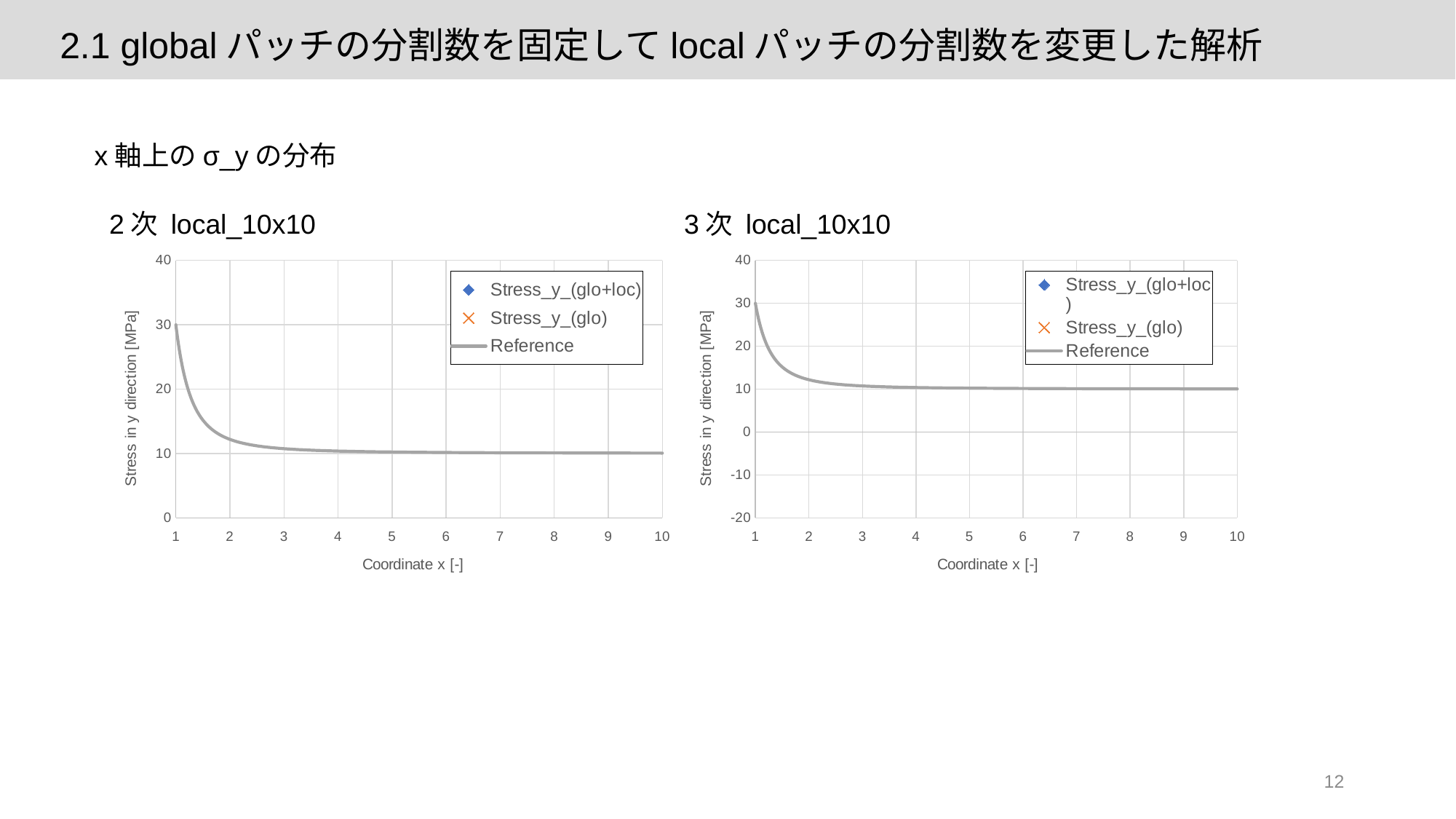

2.1 globalパッチの分割数を固定してlocalパッチの分割数を変更した解析

x軸上のσ_yの分布
2次 local_10x10
3次 local_10x10

### Chart

| Category |  |  |  |
|---|---|---|---|

### Chart

| Category |  |  |  |
|---|---|---|---|
12